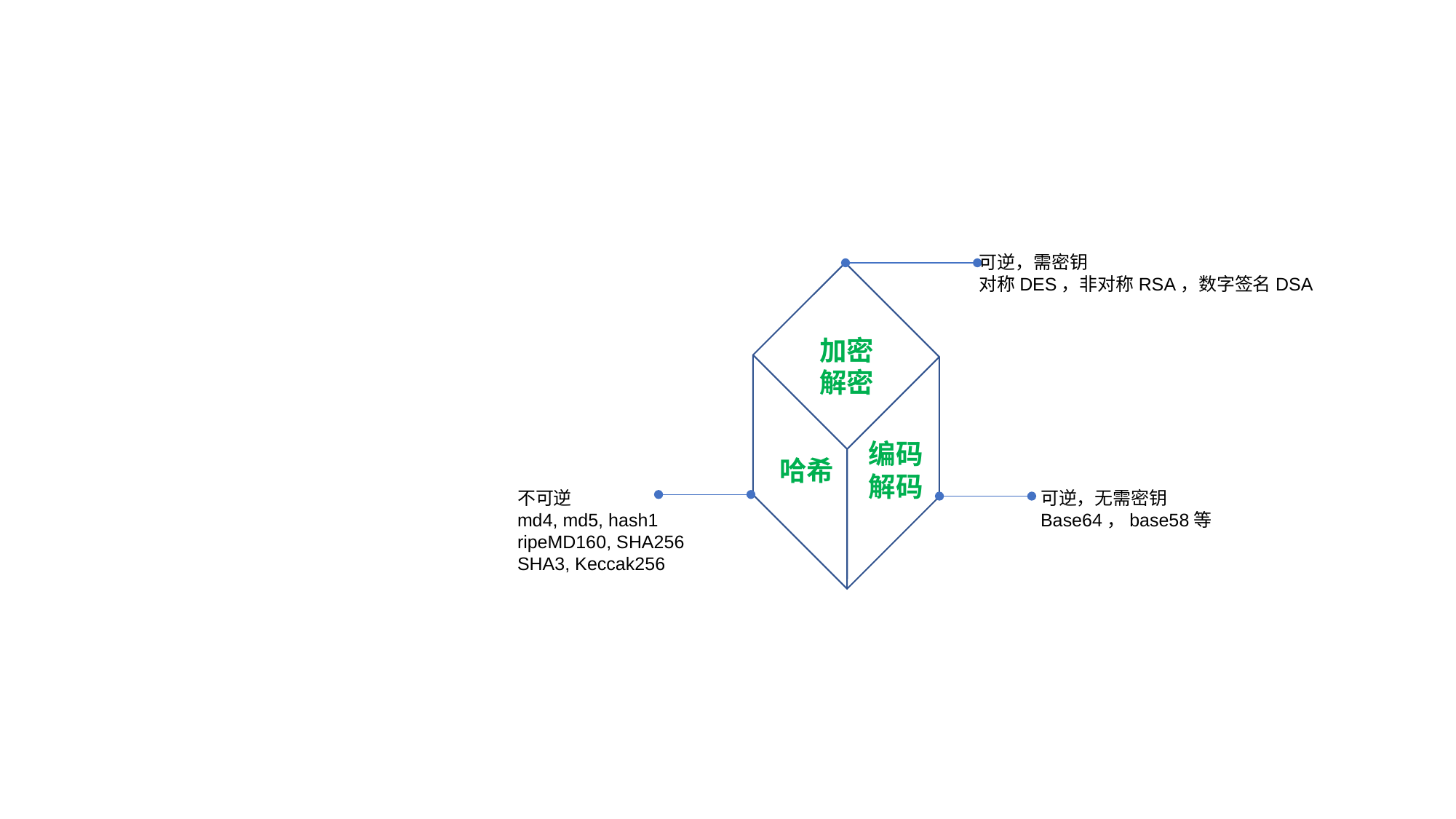

可逆，需密钥
对称DES，非对称RSA，数字签名DSA

加密
解密
编码
解码
哈希
不可逆
md4, md5, hash1
ripeMD160, SHA256
SHA3, Keccak256
可逆，无需密钥
Base64，base58等